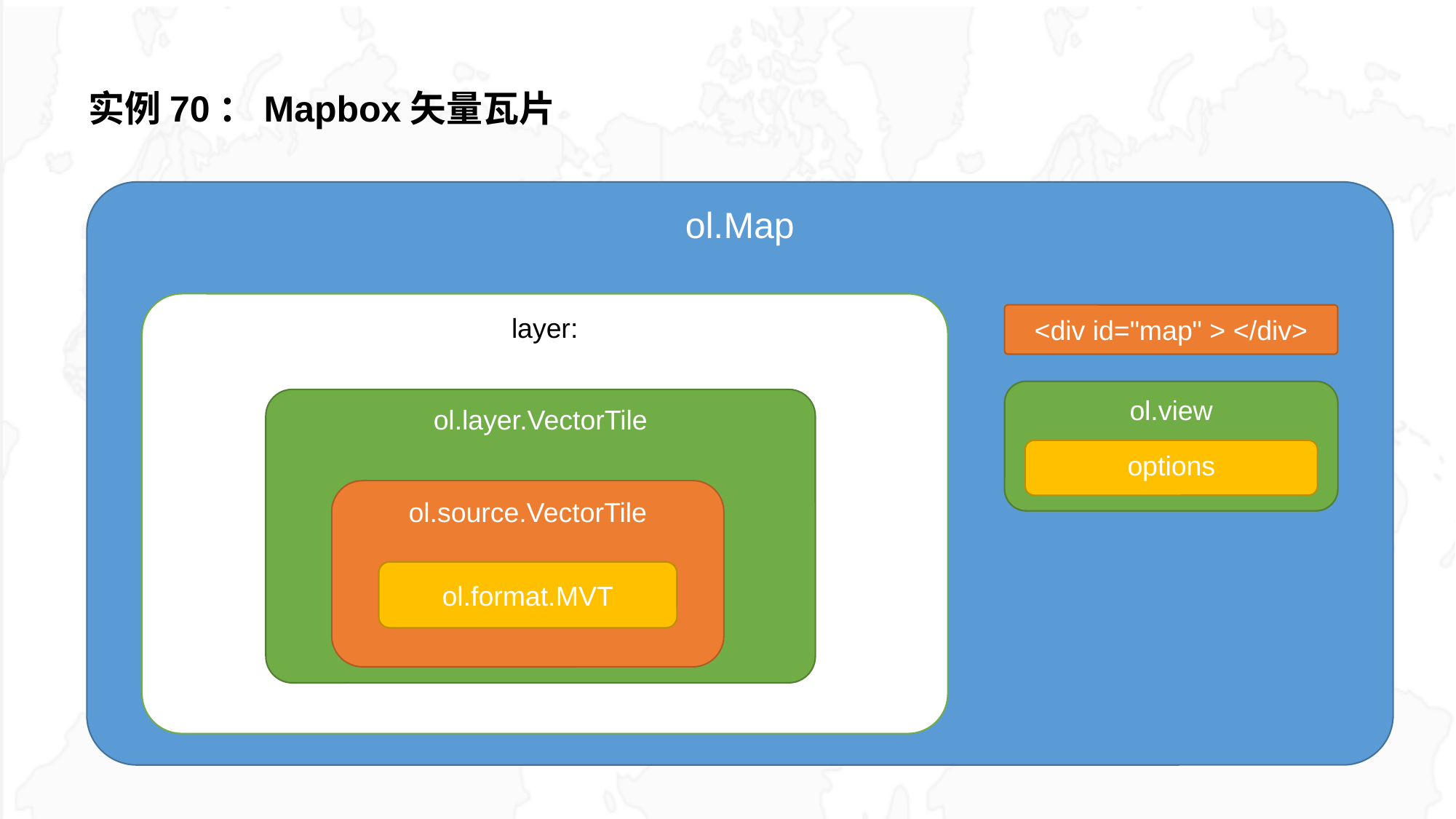

# 实例70：Mapbox矢量瓦片
ol.Map

layer:
<div id="map" > </div>
view:ol.view
ol.view
options
options
ol.layer.VectorTile
ol.source.VectorTile
ol.format.MVT